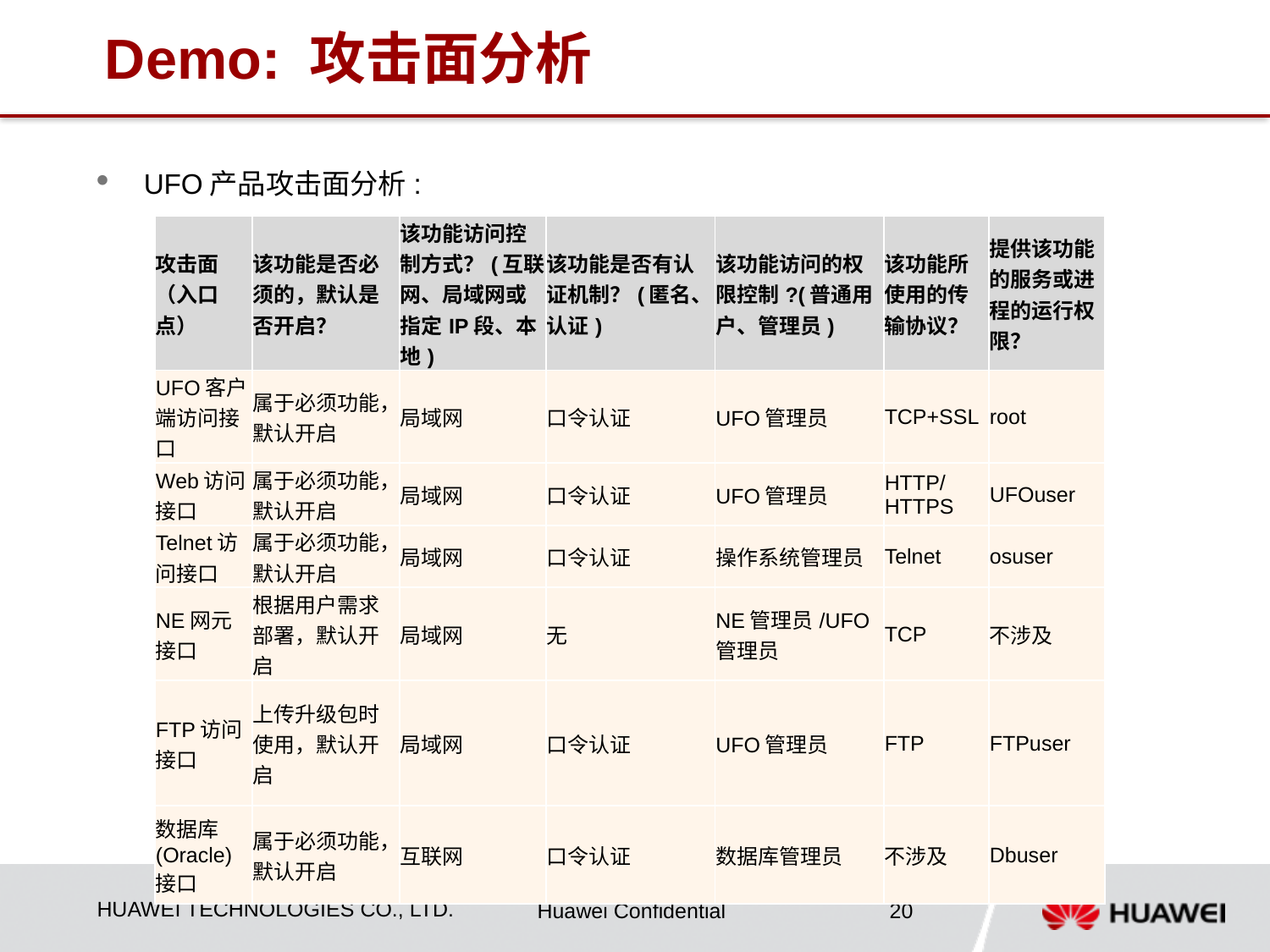

# Demo: 攻击面分析
UFO产品攻击面分析:

| 攻击面（入口点） | 该功能是否必须的，默认是否开启？ | 该功能访问控制方式？(互联网、局域网或指定IP段、本地) | 该功能是否有认证机制？(匿名、认证) | 该功能访问的权限控制?(普通用户、管理员) | 该功能所使用的传输协议？ | 提供该功能的服务或进程的运行权限？ |
| --- | --- | --- | --- | --- | --- | --- |
| UFO客户端访问接口 | 属于必须功能，默认开启 | 局域网 | 口令认证 | UFO管理员 | TCP+SSL | root |
| Web访问接口 | 属于必须功能，默认开启 | 局域网 | 口令认证 | UFO管理员 | HTTP/HTTPS | UFOuser |
| Telnet访问接口 | 属于必须功能，默认开启 | 局域网 | 口令认证 | 操作系统管理员 | Telnet | osuser |
| NE网元接口 | 根据用户需求部署，默认开启 | 局域网 | 无 | NE管理员/UFO管理员 | TCP | 不涉及 |
| FTP访问接口 | 上传升级包时使用，默认开启 | 局域网 | 口令认证 | UFO管理员 | FTP | FTPuser |
| 数据库(Oracle)接口 | 属于必须功能，默认开启 | 互联网 | 口令认证 | 数据库管理员 | 不涉及 | Dbuser |